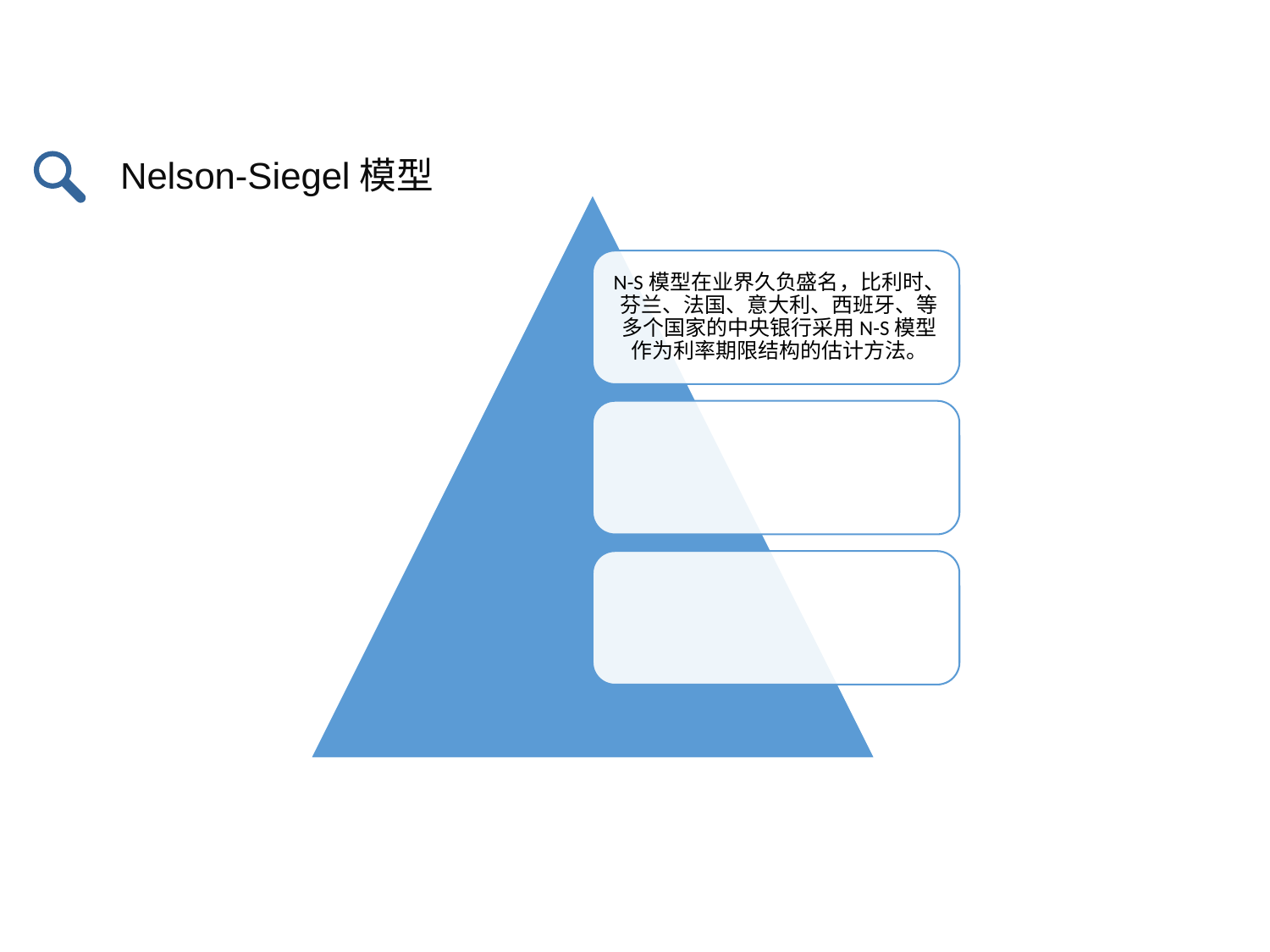

Nelson-Siegel模型
N-S模型在业界久负盛名，比利时、芬兰、法国、意大利、西班牙、等多个国家的中央银行采用N-S模型作为利率期限结构的估计方法。